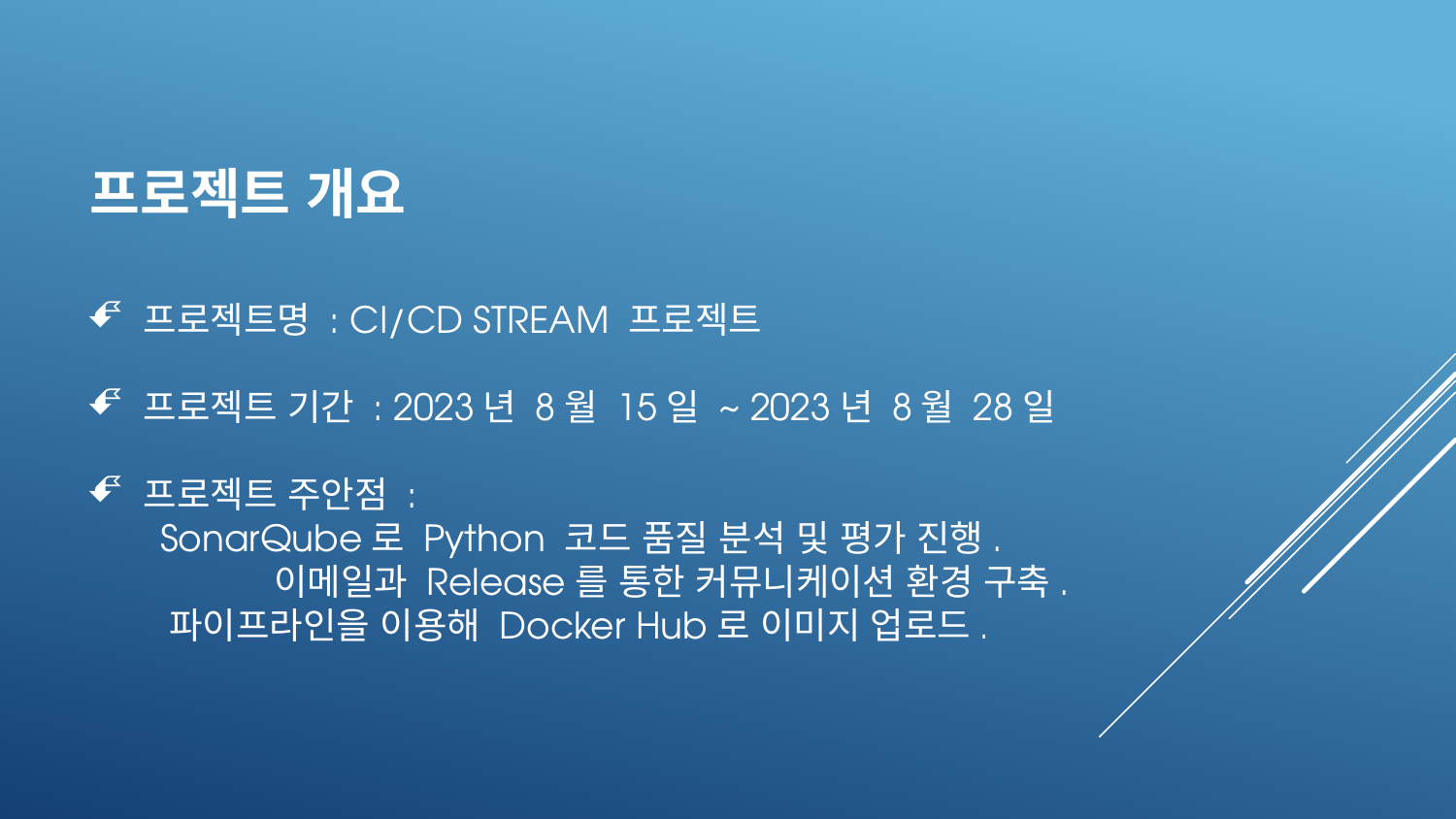

# 프로젝트 개요
프로젝트명 : CI/CD STREAM 프로젝트

프로젝트 기간 : 2023년 8월 15일 ~ 2023년 8월 28일

프로젝트 주안점 :
       SonarQube로 Python 코드 품질 분석 및 평가 진행.
	   이메일과 Release를 통한 커뮤니케이션 환경 구축.
       파이프라인을 이용해 Docker Hub로 이미지 업로드.